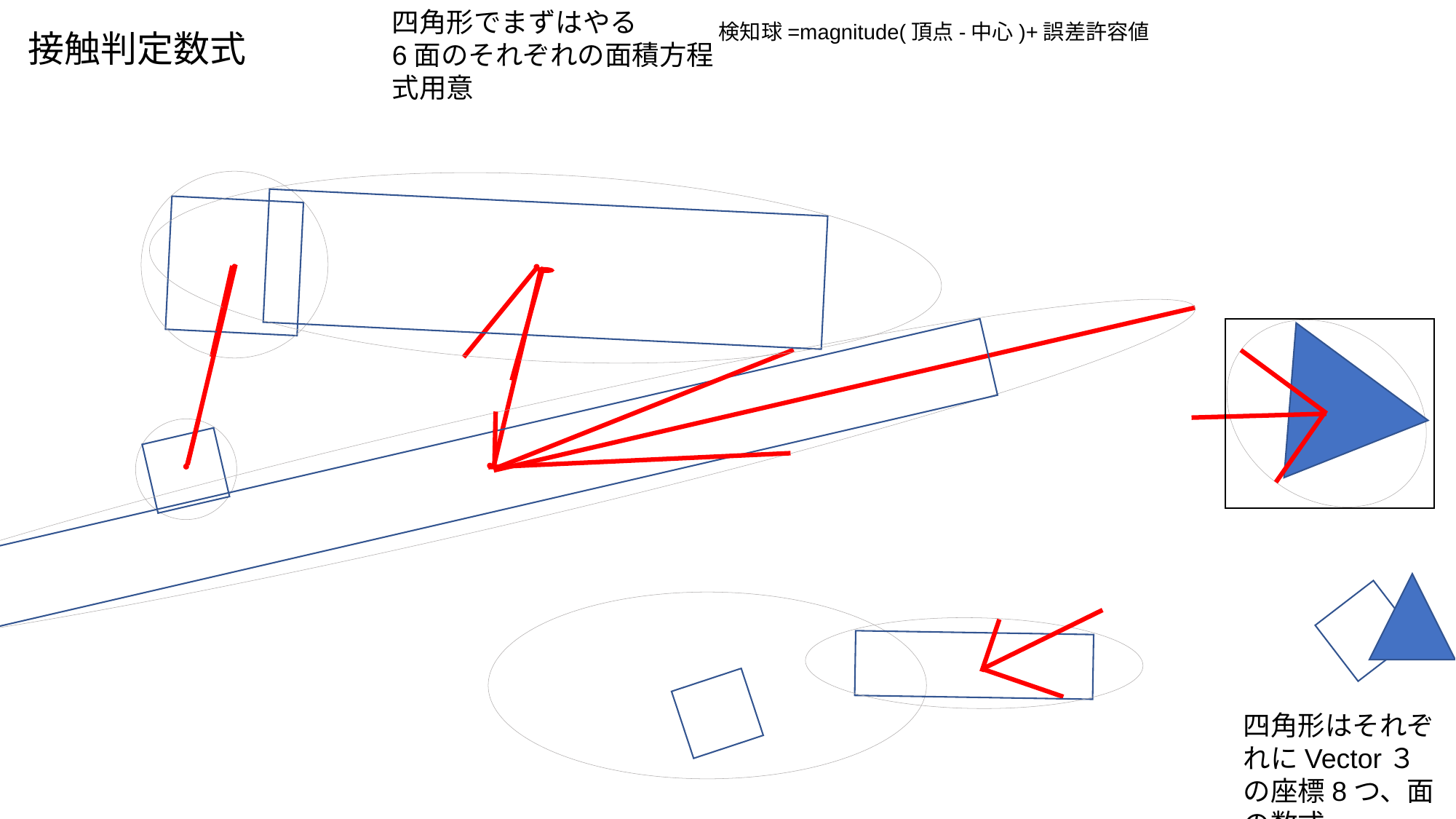

四角形でまずはやる
6面のそれぞれの面積方程式用意
検知球=magnitude(頂点-中心)+誤差許容値
接触判定数式

四角形はそれぞれにVector３の座標8つ、面の数式